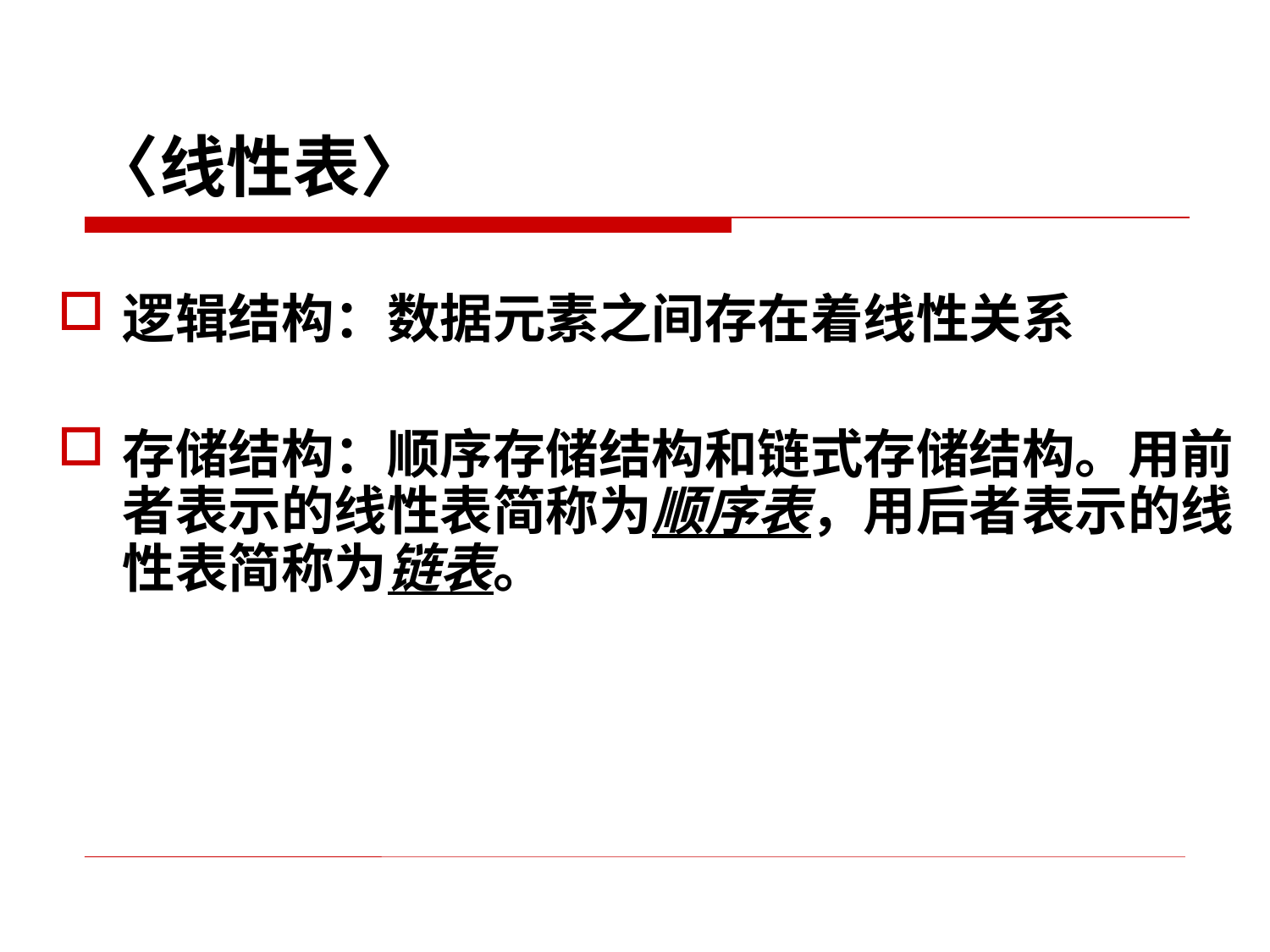

# 〈线性表〉
逻辑结构：数据元素之间存在着线性关系

存储结构：顺序存储结构和链式存储结构。用前者表示的线性表简称为顺序表，用后者表示的线性表简称为链表。